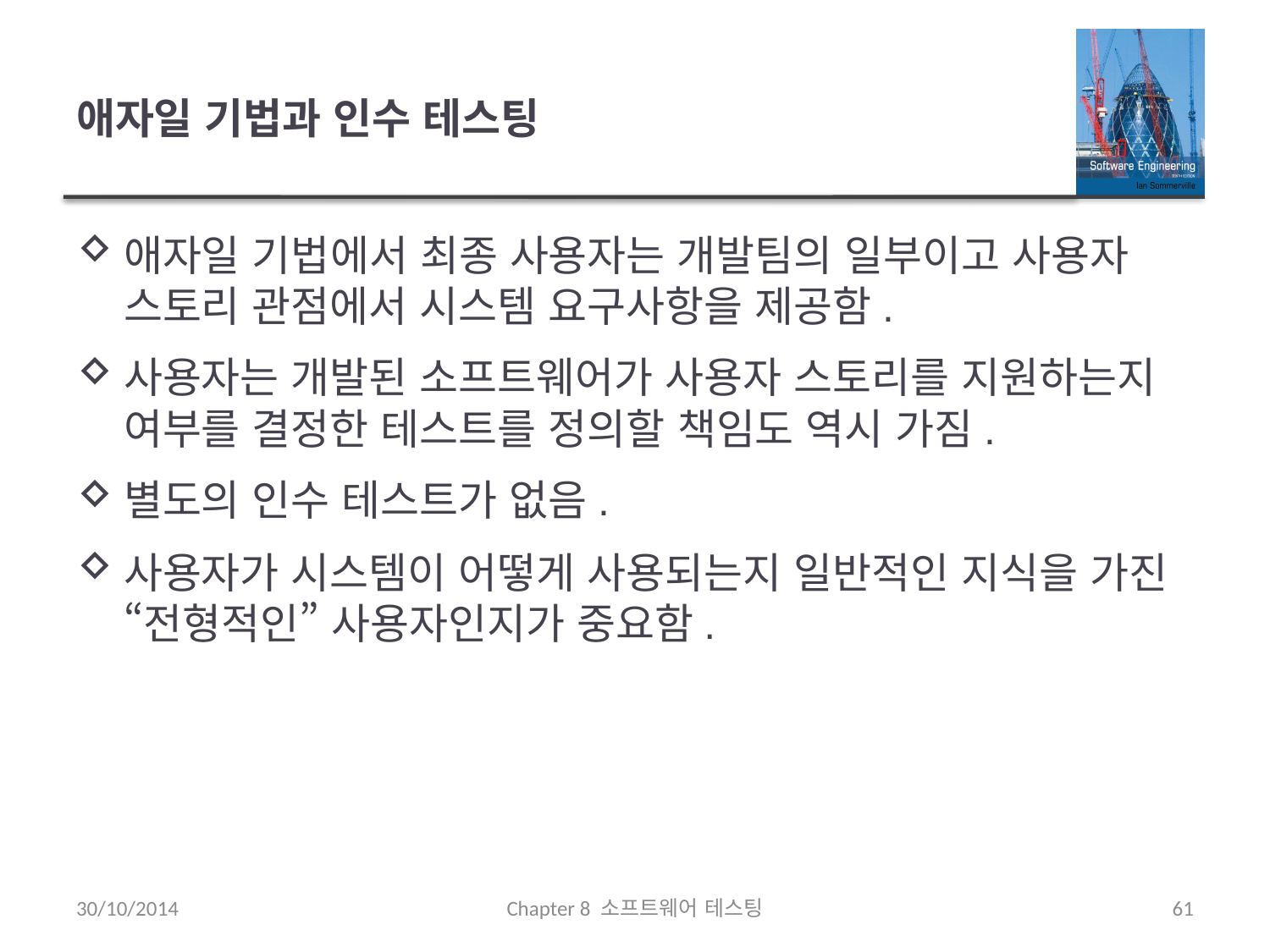

# 애자일 기법과 인수 테스팅
애자일 기법에서 최종 사용자는 개발팀의 일부이고 사용자 스토리 관점에서 시스템 요구사항을 제공함.
사용자는 개발된 소프트웨어가 사용자 스토리를 지원하는지 여부를 결정한 테스트를 정의할 책임도 역시 가짐.
별도의 인수 테스트가 없음.
사용자가 시스템이 어떻게 사용되는지 일반적인 지식을 가진 “전형적인” 사용자인지가 중요함.

30/10/2014
Chapter 8 소프트웨어 테스팅
61